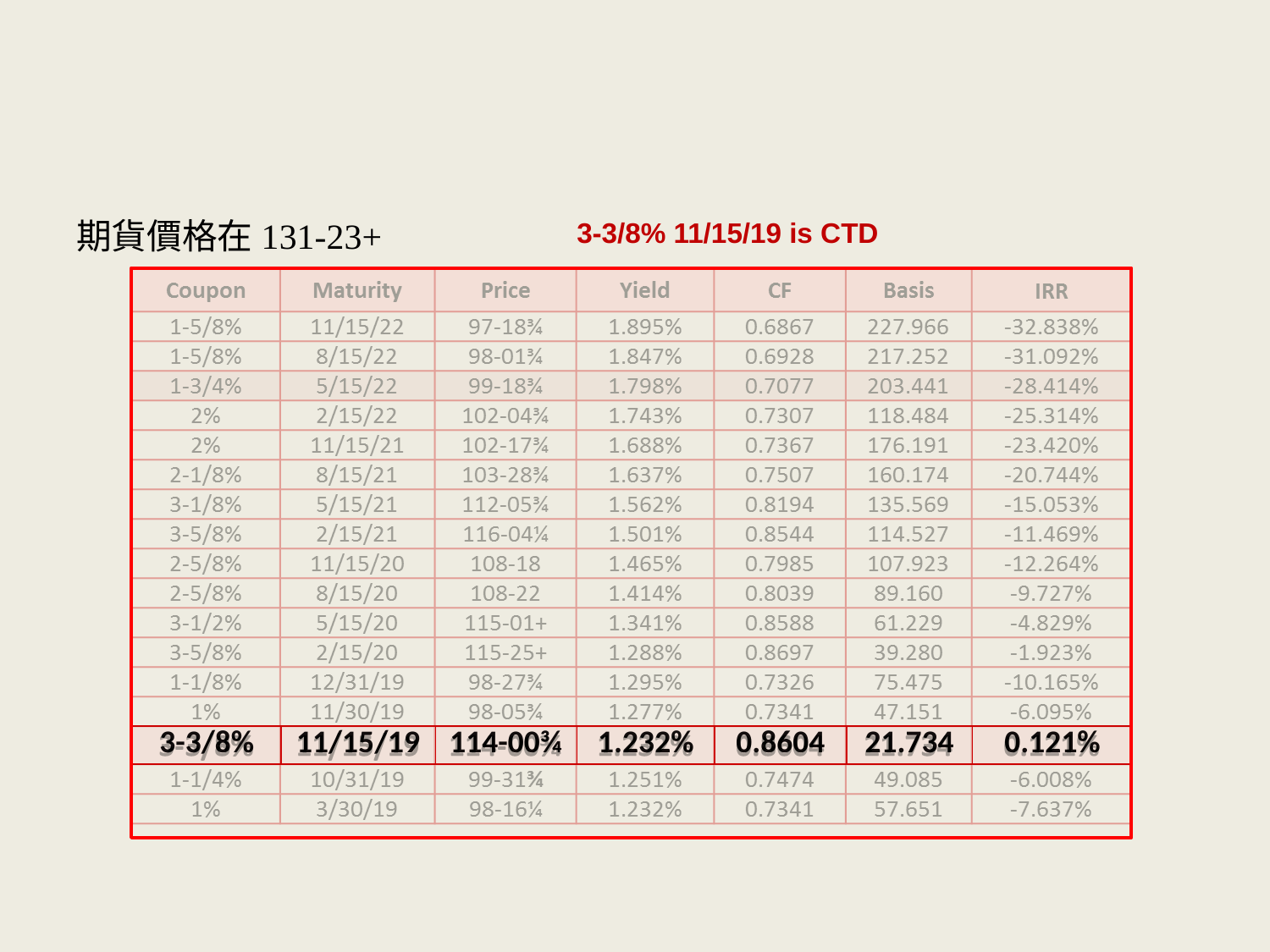

#
期貨價格在131-23+
3-3/8% 11/15/19 is CTD

| 3-3/8% | 11/15/19 | 114-00¾ | 1.232% | 0.8604 | 21.734 | 0.121% |
| --- | --- | --- | --- | --- | --- | --- |